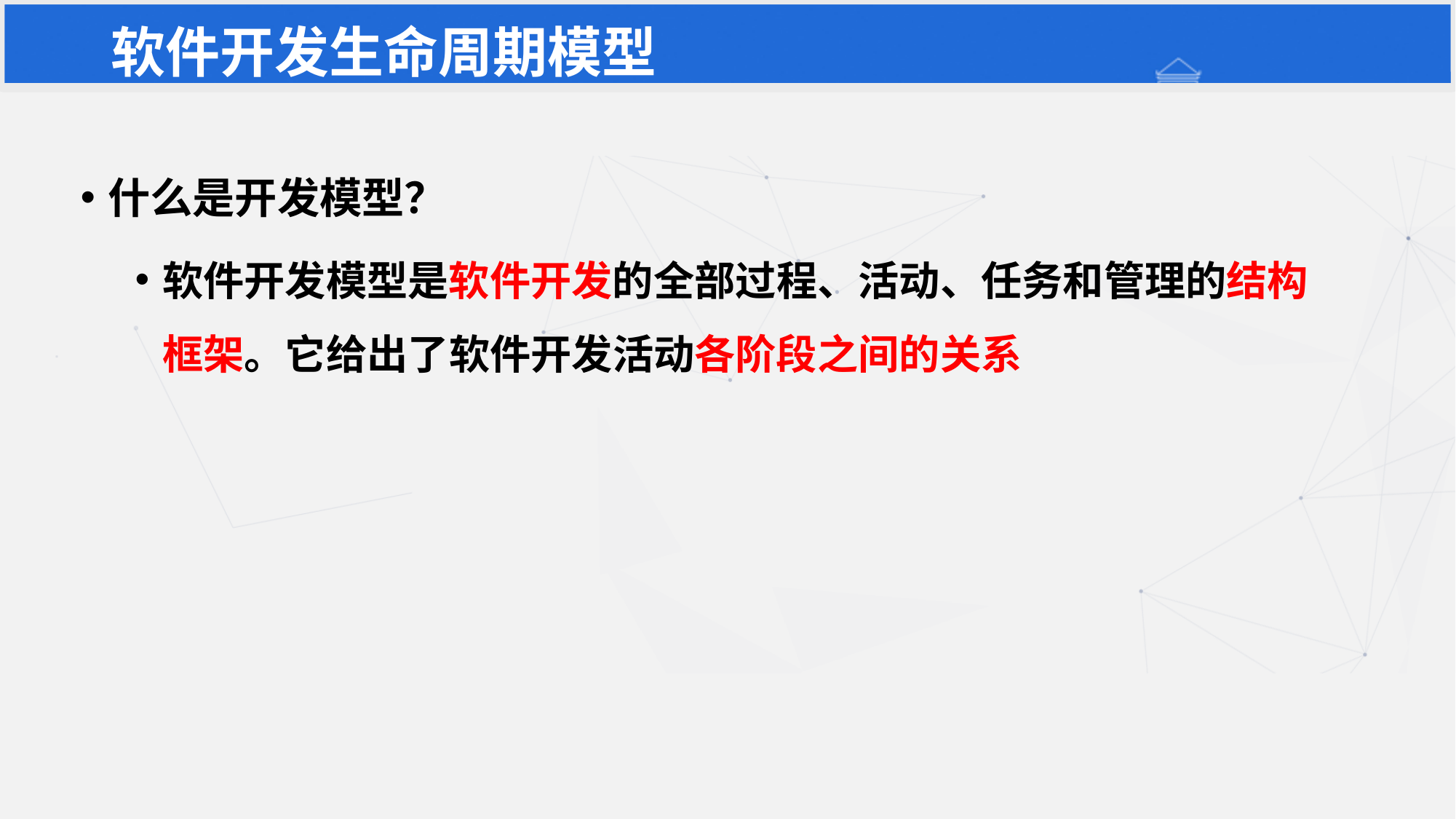

# 软件开发生命周期模型
什么是开发模型？
软件开发模型是软件开发的全部过程、活动、任务和管理的结构框架。它给出了软件开发活动各阶段之间的关系